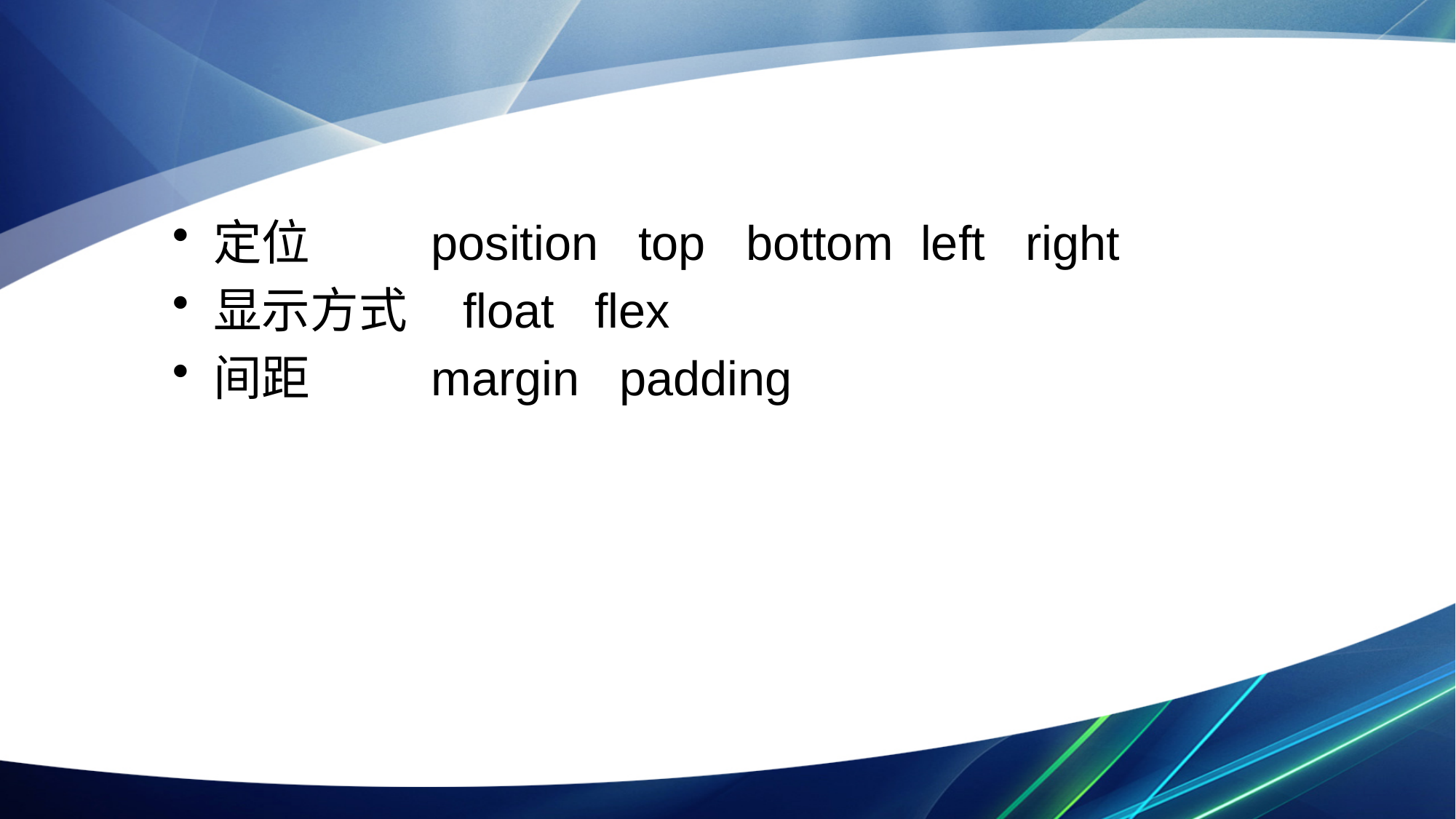

定位          position   top   bottom  left   right
显示方式    float   flex
间距          margin   padding